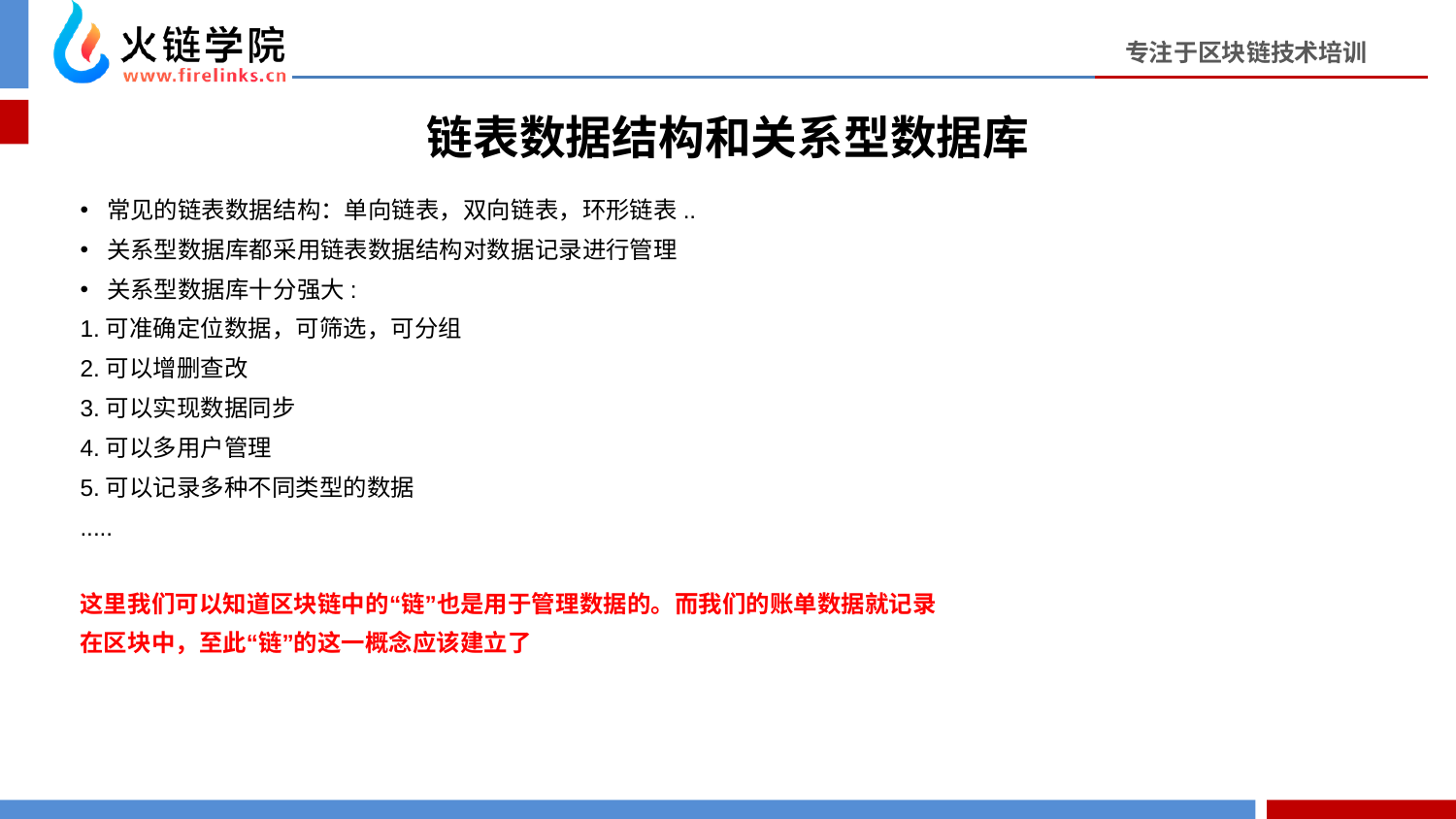

# 链表数据结构和关系型数据库
常见的链表数据结构：单向链表，双向链表，环形链表..
关系型数据库都采用链表数据结构对数据记录进行管理
关系型数据库十分强大:
1.可准确定位数据，可筛选，可分组
2.可以增删查改
3.可以实现数据同步
4.可以多用户管理
5.可以记录多种不同类型的数据
.....
这里我们可以知道区块链中的“链”也是用于管理数据的。而我们的账单数据就记录
在区块中，至此“链”的这一概念应该建立了